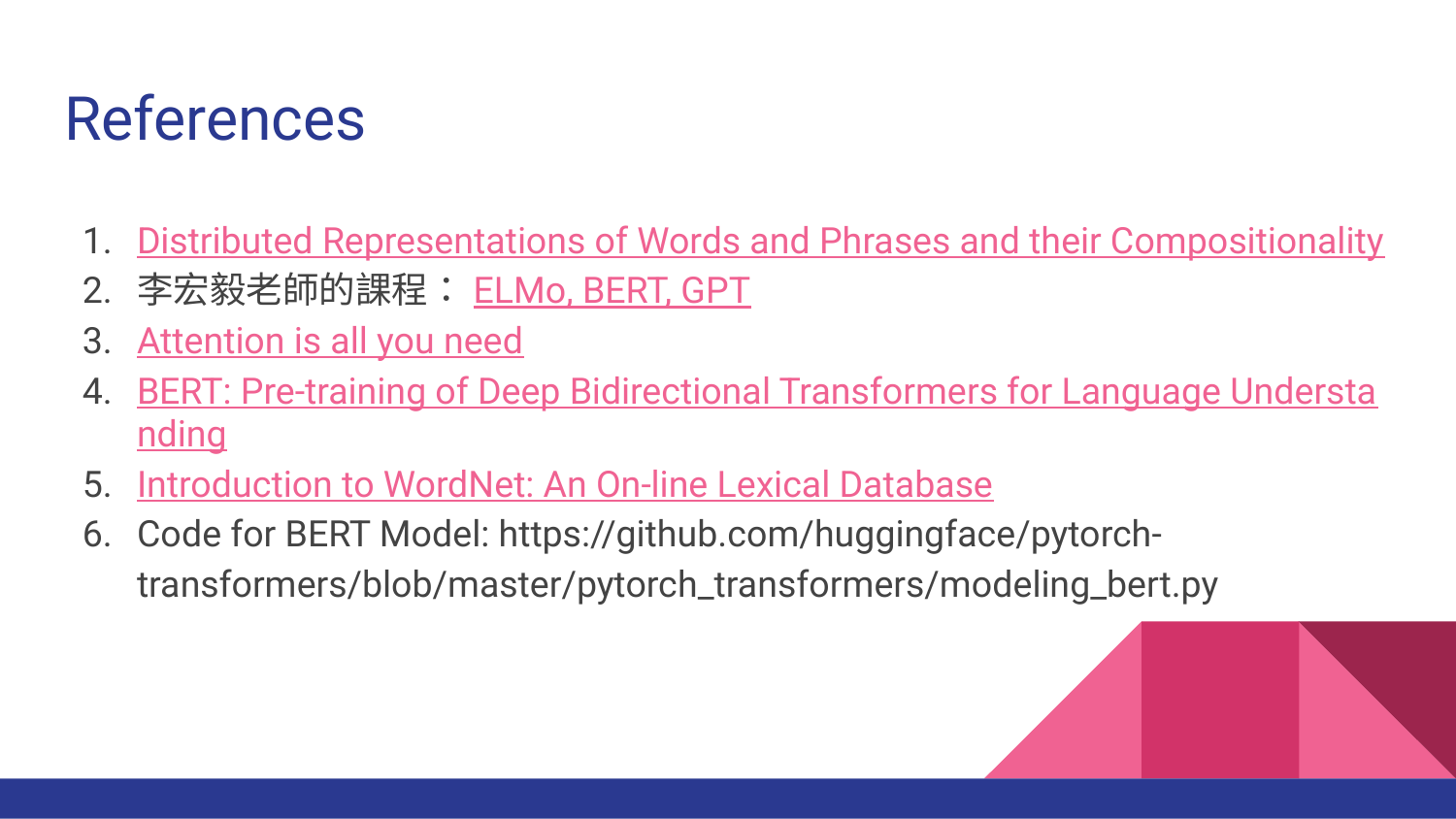

# References
Distributed Representations of Words and Phrases and their Compositionality
李宏毅老師的課程：ELMo, BERT, GPT
Attention is all you need
BERT: Pre-training of Deep Bidirectional Transformers for Language Understanding
Introduction to WordNet: An On-line Lexical Database
Code for BERT Model: https://github.com/huggingface/pytorch-transformers/blob/master/pytorch_transformers/modeling_bert.py